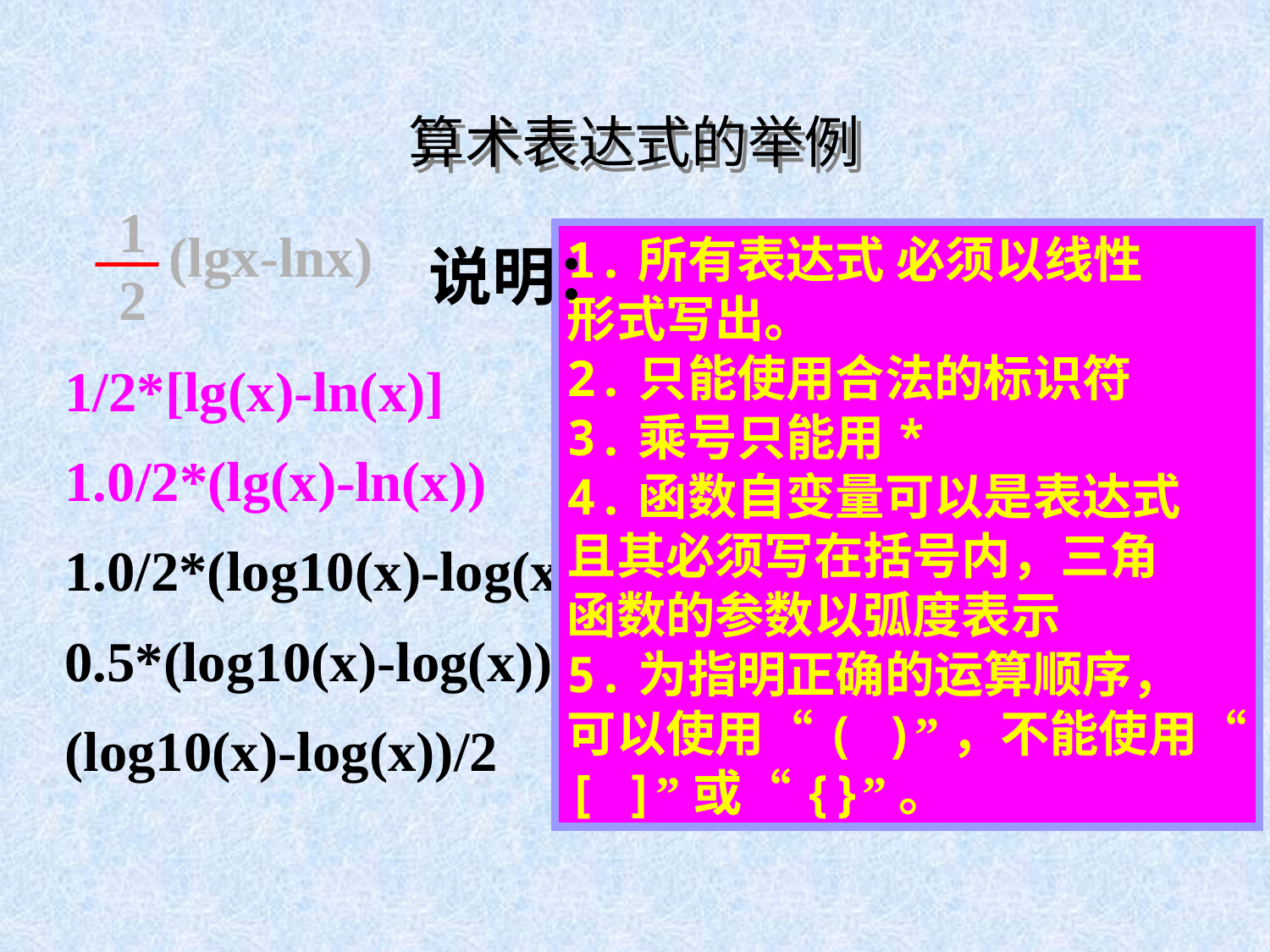

# 算术表达式的举例
1
(lgx-lnx)
2

1.所有表达式 必须以线性
形式写出。
2.只能使用合法的标识符
3.乘号只能用*
4.函数自变量可以是表达式
且其必须写在括号内，三角
函数的参数以弧度表示
5.为指明正确的运算顺序，
可以使用“( )”，不能使用“
[ ]”或“{}”。
说明：
1/2*[lg(x)-ln(x)]
1.0/2*(lg(x)-ln(x))
1.0/2*(log10(x)-log(x))
0.5*(log10(x)-log(x))
(log10(x)-log(x))/2